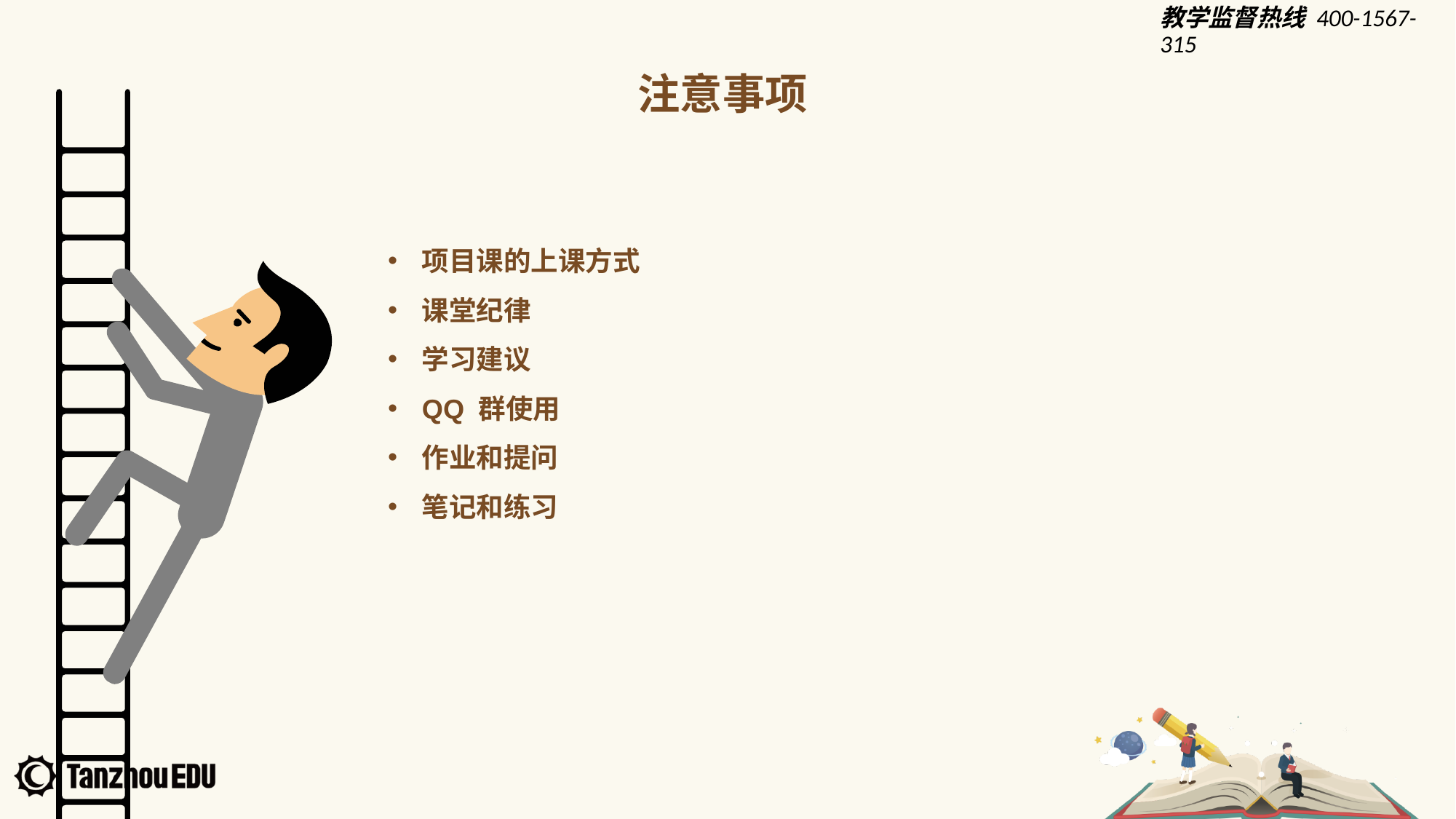

注意事项

项目课的上课方式
课堂纪律
学习建议
QQ 群使用
作业和提问
笔记和练习